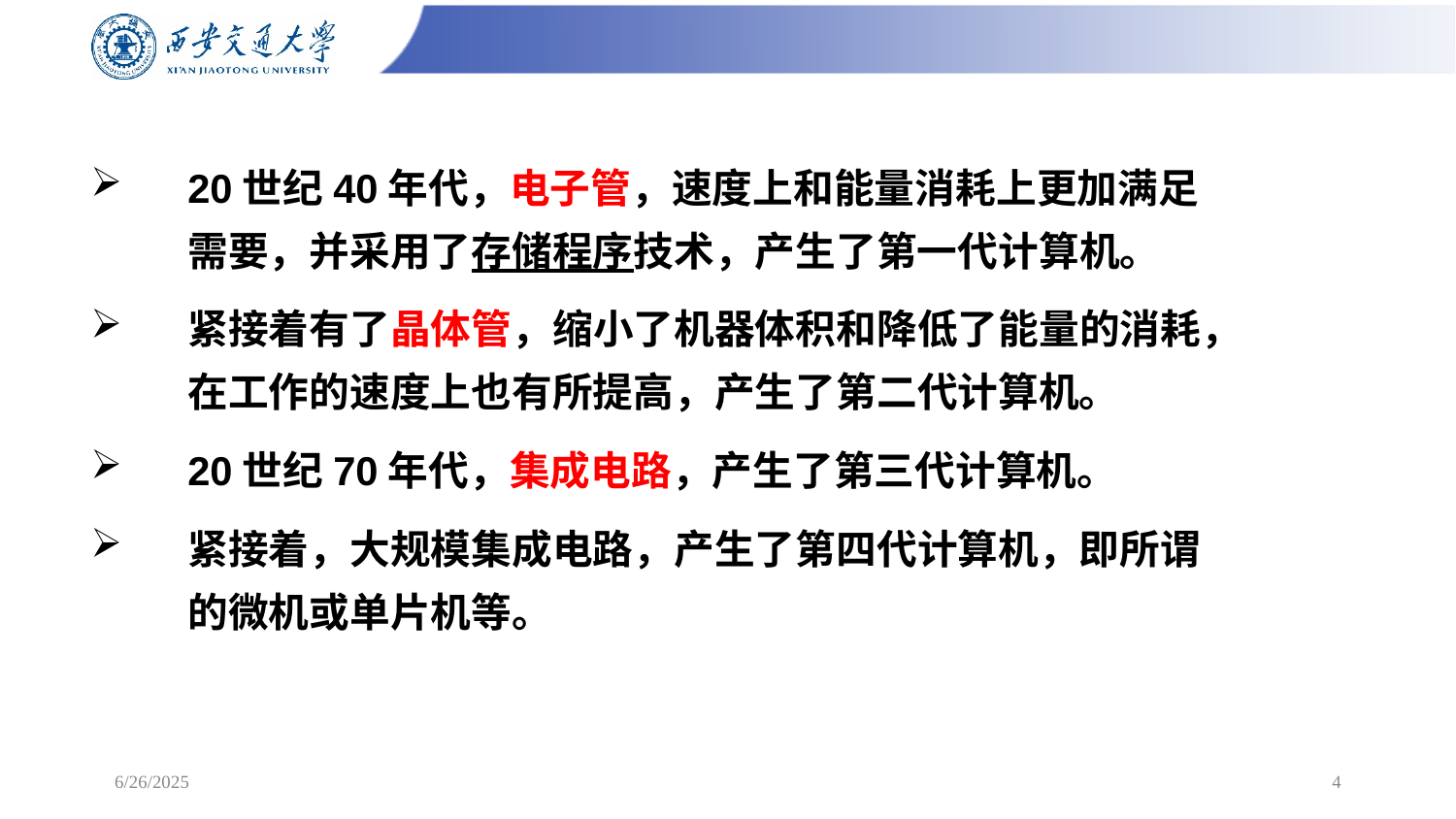

20世纪40年代，电子管，速度上和能量消耗上更加满足需要，并采用了存储程序技术，产生了第一代计算机。
紧接着有了晶体管，缩小了机器体积和降低了能量的消耗，在工作的速度上也有所提高，产生了第二代计算机。
20世纪70年代，集成电路，产生了第三代计算机。
紧接着，大规模集成电路，产生了第四代计算机，即所谓的微机或单片机等。
6/26/2025
4